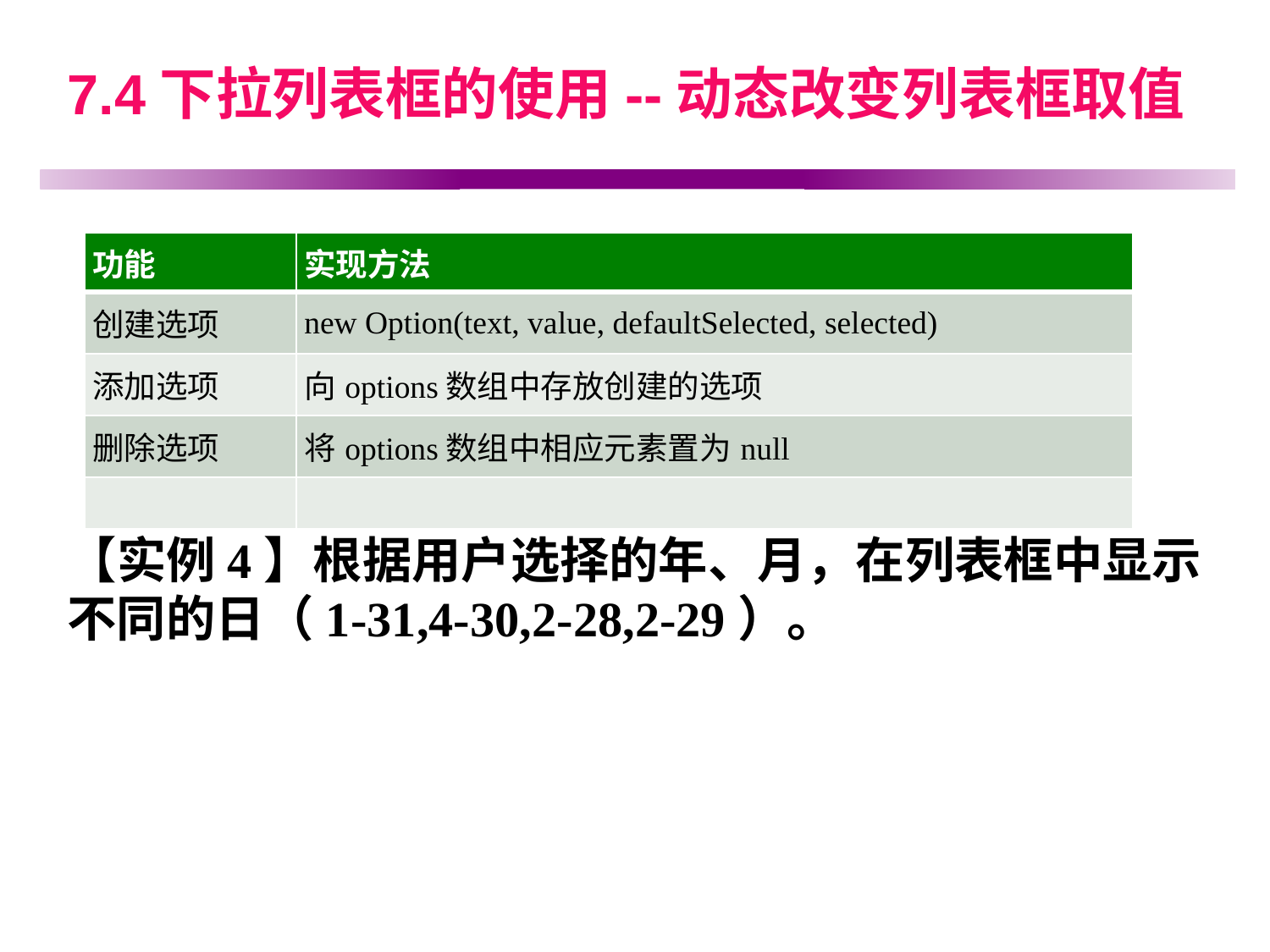

# 7.4下拉列表框的使用--动态改变列表框取值
| 功能 | 实现方法 |
| --- | --- |
| 创建选项 | new Option(text, value, defaultSelected, selected) |
| 添加选项 | 向options数组中存放创建的选项 |
| 删除选项 | 将options数组中相应元素置为null |
|  |  |
【实例4】根据用户选择的年、月，在列表框中显示不同的日（1-31,4-30,2-28,2-29）。